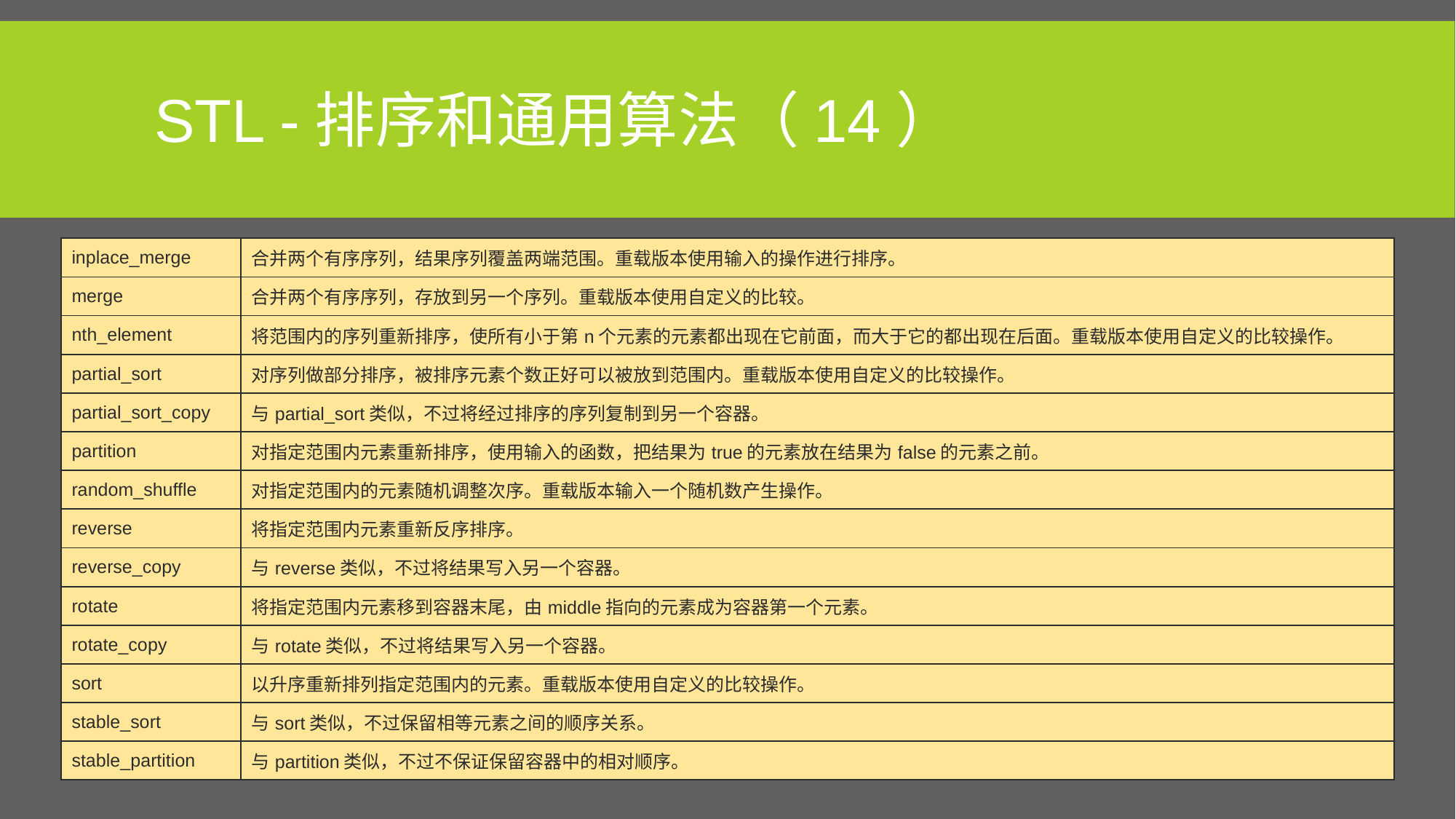

# STL -排序和通用算法（14）
| inplace\_merge | 合并两个有序序列，结果序列覆盖两端范围。重载版本使用输入的操作进行排序。 |
| --- | --- |
| merge | 合并两个有序序列，存放到另一个序列。重载版本使用自定义的比较。 |
| nth\_element | 将范围内的序列重新排序，使所有小于第n个元素的元素都出现在它前面，而大于它的都出现在后面。重载版本使用自定义的比较操作。 |
| partial\_sort | 对序列做部分排序，被排序元素个数正好可以被放到范围内。重载版本使用自定义的比较操作。 |
| partial\_sort\_copy | 与partial\_sort类似，不过将经过排序的序列复制到另一个容器。 |
| partition | 对指定范围内元素重新排序，使用输入的函数，把结果为true的元素放在结果为false的元素之前。 |
| random\_shuffle | 对指定范围内的元素随机调整次序。重载版本输入一个随机数产生操作。 |
| reverse | 将指定范围内元素重新反序排序。 |
| reverse\_copy | 与reverse类似，不过将结果写入另一个容器。 |
| rotate | 将指定范围内元素移到容器末尾，由middle指向的元素成为容器第一个元素。 |
| rotate\_copy | 与rotate类似，不过将结果写入另一个容器。 |
| sort | 以升序重新排列指定范围内的元素。重载版本使用自定义的比较操作。 |
| stable\_sort | 与sort类似，不过保留相等元素之间的顺序关系。 |
| stable\_partition | 与partition类似，不过不保证保留容器中的相对顺序。 |